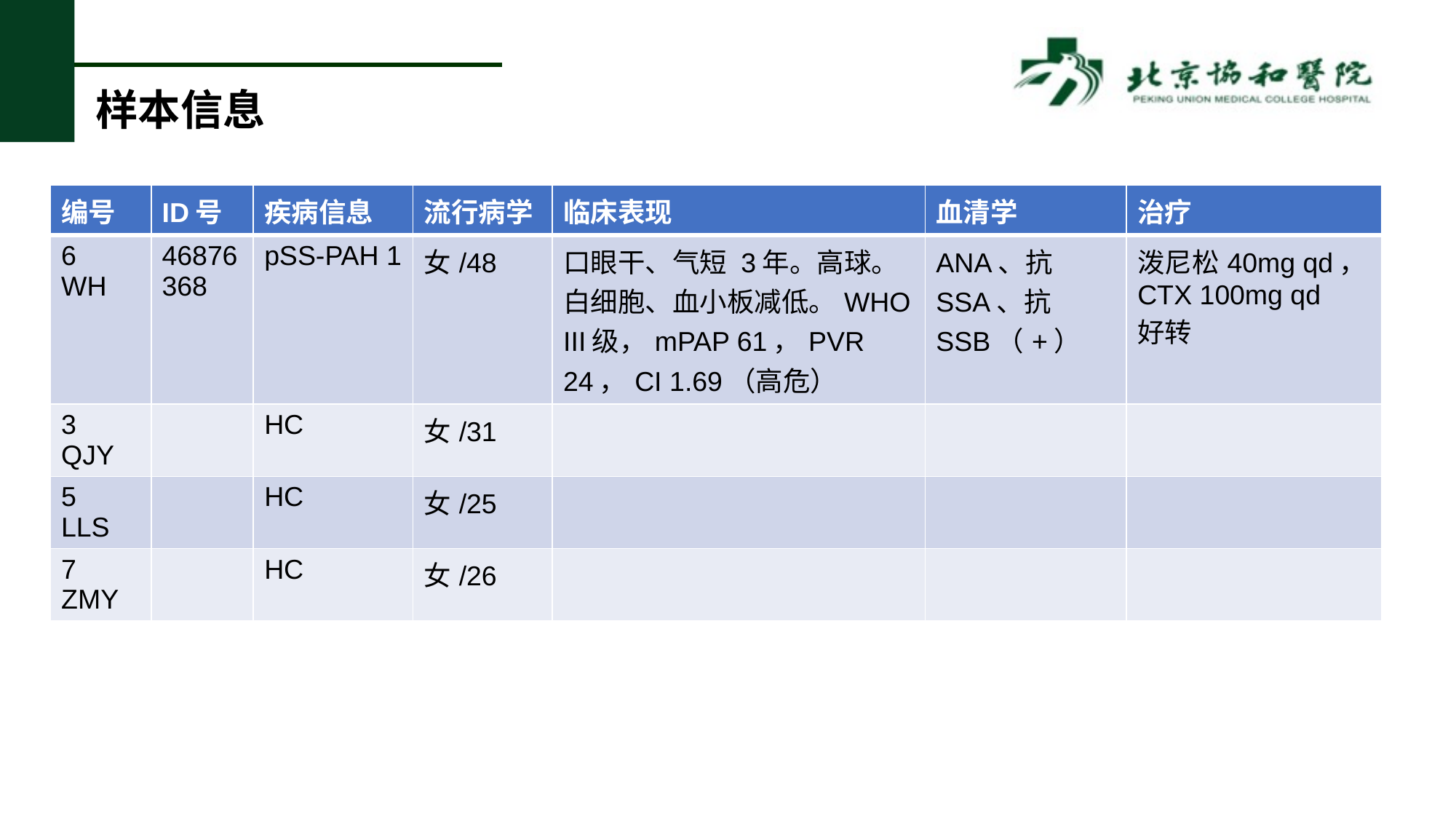

# 样本信息
| 编号 | ID号 | 疾病信息 | 流行病学 | 临床表现 | 血清学 | 治疗 |
| --- | --- | --- | --- | --- | --- | --- |
| 6 WH | 46876368 | pSS-PAH 1 | 女/48 | 口眼干、气短 3年。高球。白细胞、血小板减低。WHO III级，mPAP 61，PVR 24，CI 1.69（高危） | ANA、抗SSA、抗SSB（+） | 泼尼松40mg qd，CTX 100mg qd 好转 |
| 3 QJY |  | HC | 女/31 |  |  |  |
| 5 LLS |  | HC | 女/25 |  |  |  |
| 7 ZMY |  | HC | 女/26 |  |  |  |